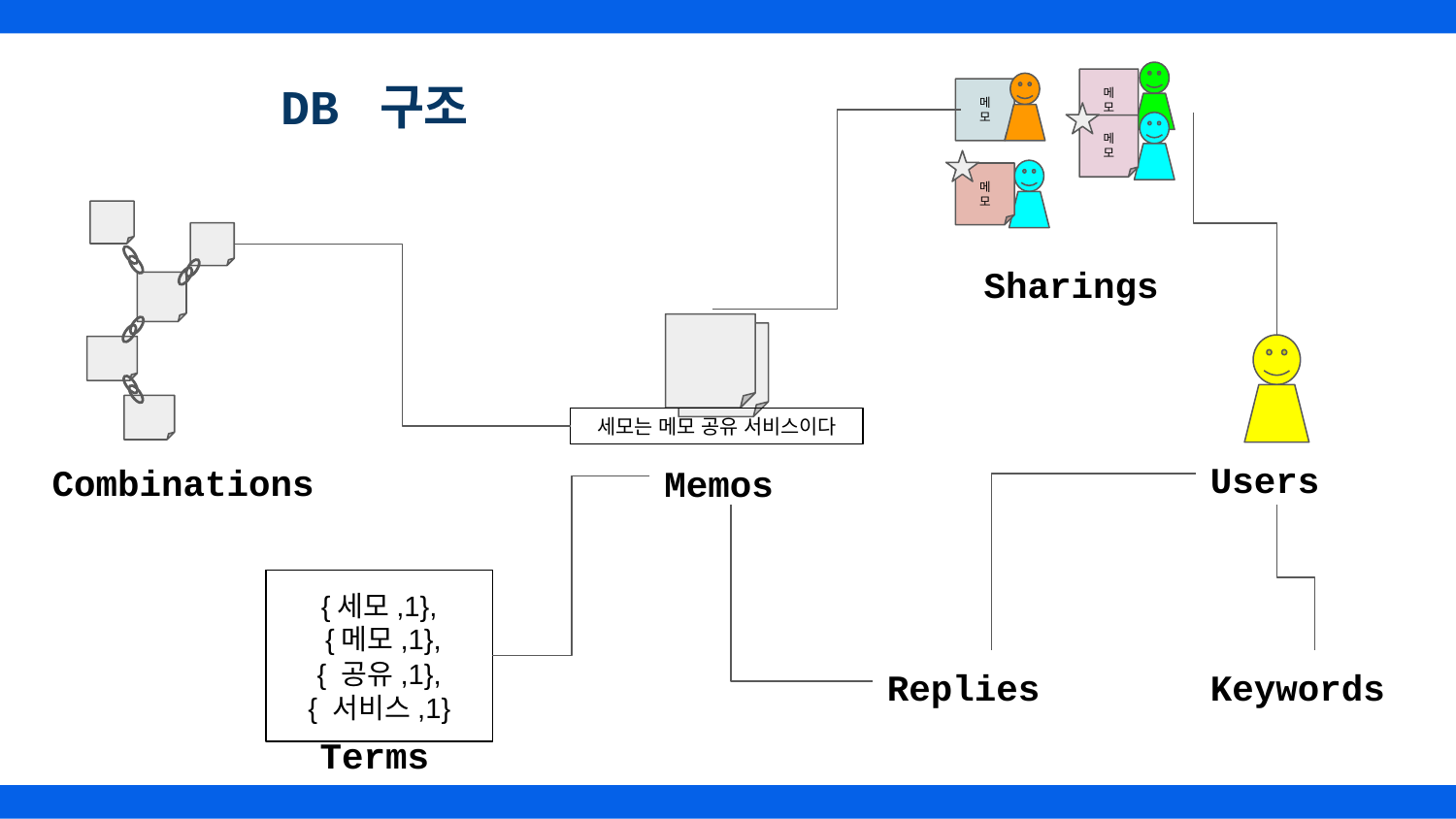

DB 구조

메모

메모

메모

메모
Sharings

Combinations

메모
세모는 메모 공유 서비스이다
Memos

Users
{세모,1},
 {메모,1},
{ 공유,1},
{ 서비스,1}
Terms
Replies
Keywords